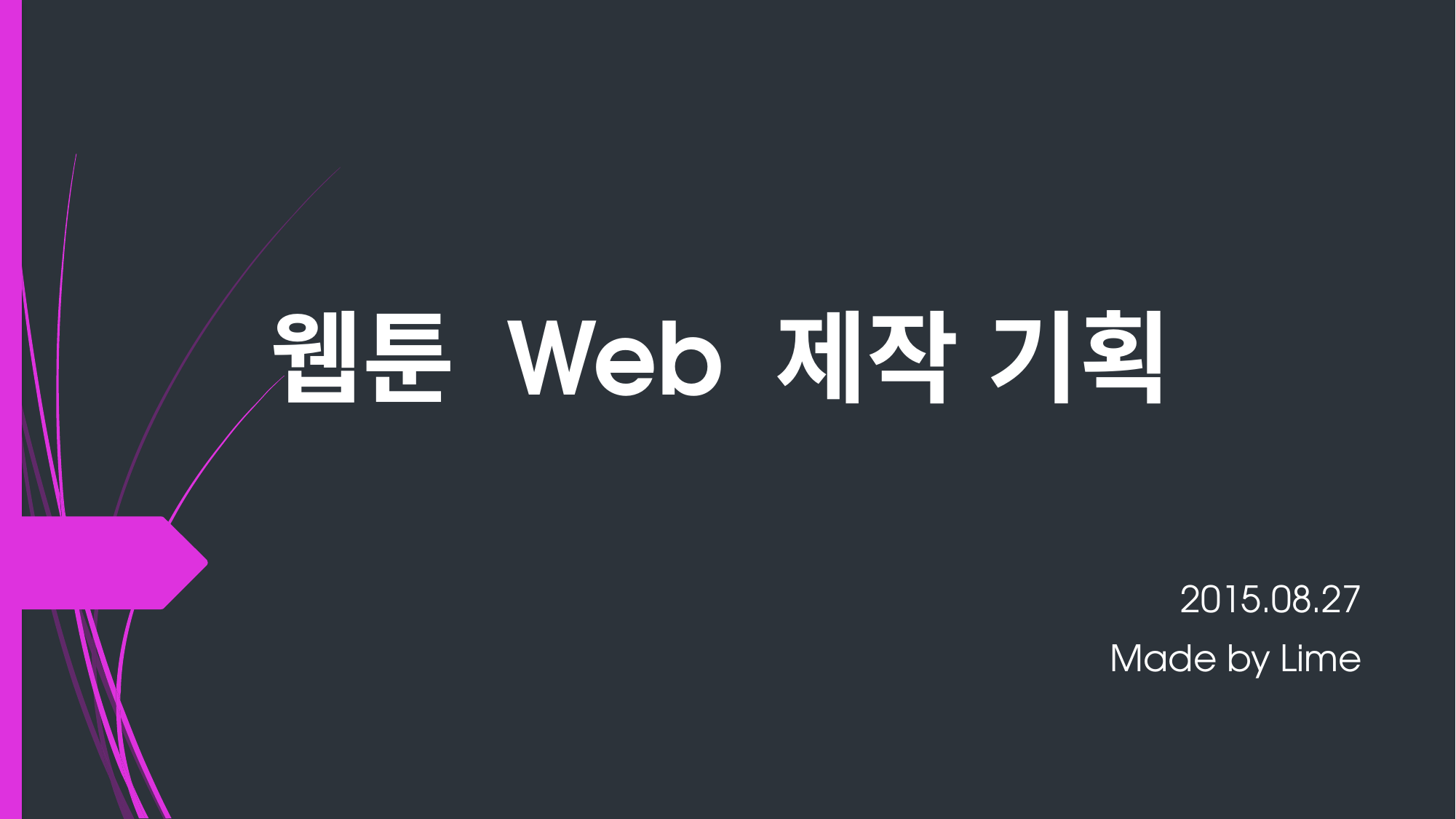

# 웹툰 Web 제작 기획
2015.08.27
Made by Lime